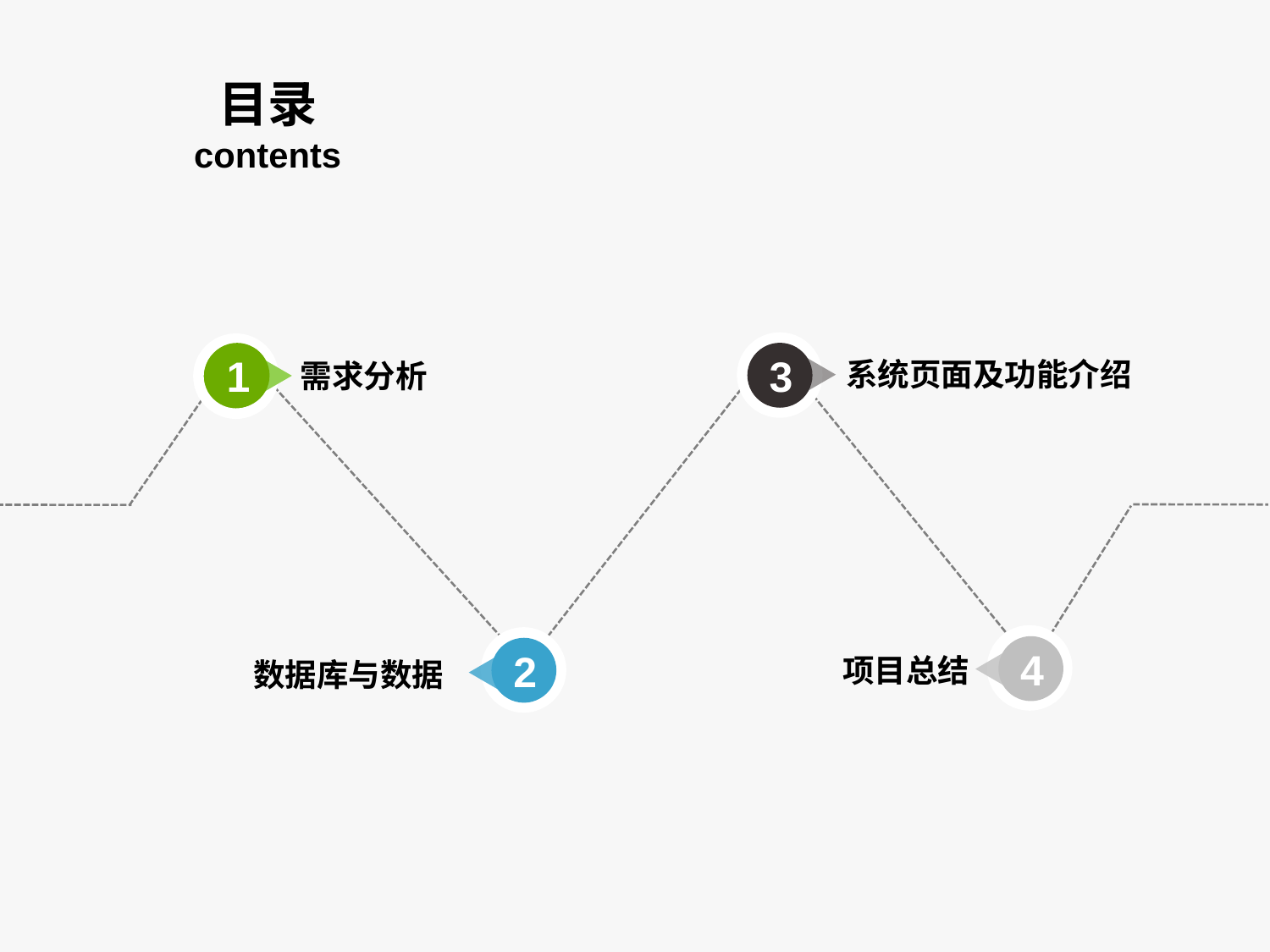

目录
contents
系统页面及功能介绍
需求分析

3

1

项目总结
数据库与数据

4

2